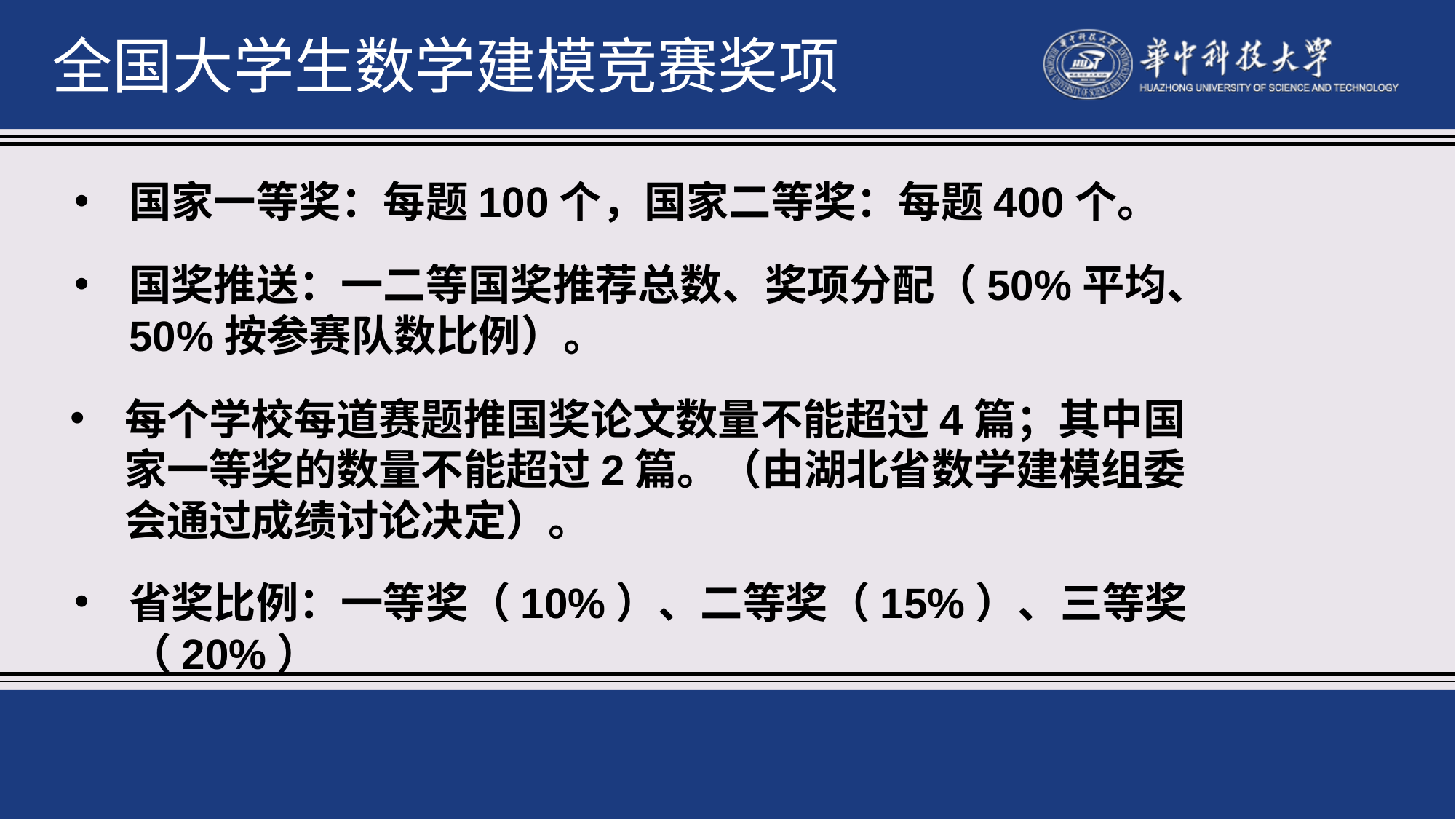

全国大学生数学建模竞赛奖项
国家一等奖：每题100个，国家二等奖：每题400个。
国奖推送：一二等国奖推荐总数、奖项分配（50%平均、50%按参赛队数比例）。
每个学校每道赛题推国奖论文数量不能超过4篇；其中国家一等奖的数量不能超过2篇。（由湖北省数学建模组委会通过成绩讨论决定）。
省奖比例：一等奖（10%）、二等奖（15%）、三等奖（20%）